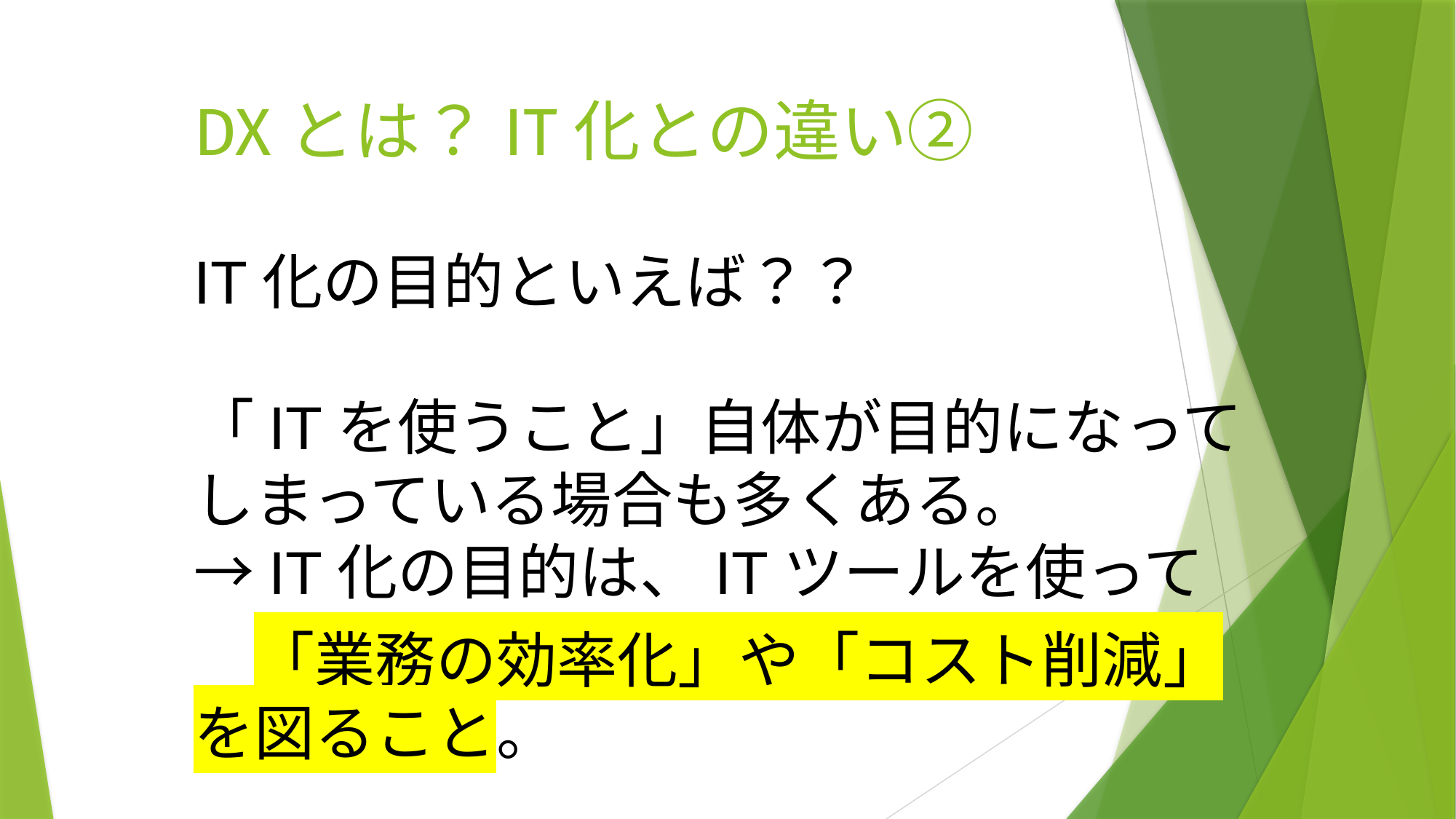

# DXとは？IT化との違い②
IT化の目的といえば？？
「ITを使うこと」自体が目的になってしまっている場合も多くある。
→IT化の目的は、ITツールを使って
　「業務の効率化」や「コスト削減」を図ること。